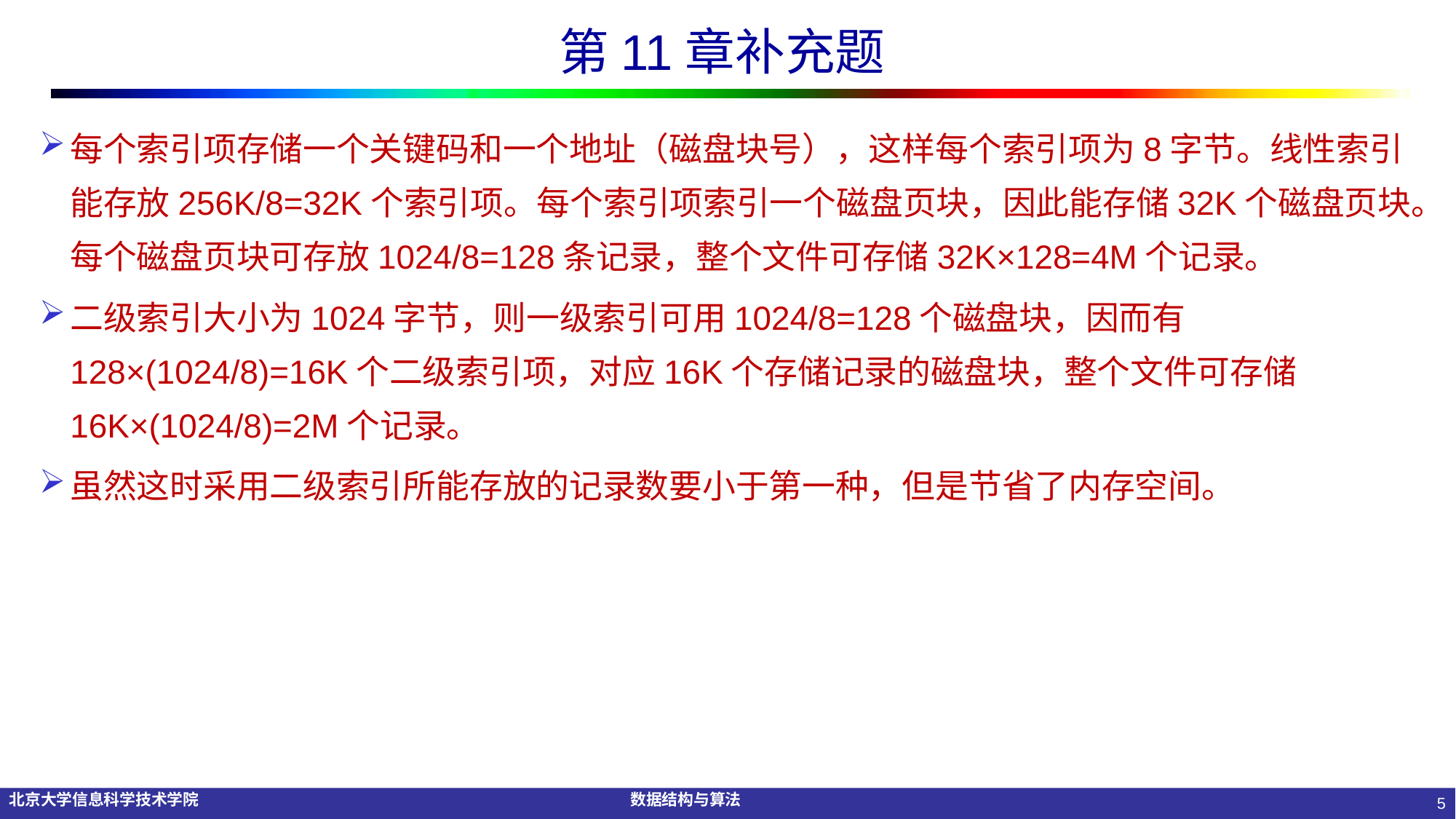

# 第11章补充题
每个索引项存储一个关键码和一个地址（磁盘块号），这样每个索引项为8字节。线性索引能存放256K/8=32K个索引项。每个索引项索引一个磁盘页块，因此能存储32K个磁盘页块。每个磁盘页块可存放1024/8=128条记录，整个文件可存储32K×128=4M个记录。
二级索引大小为1024字节，则一级索引可用1024/8=128个磁盘块，因而有128×(1024/8)=16K个二级索引项，对应16K个存储记录的磁盘块，整个文件可存储16K×(1024/8)=2M个记录。
虽然这时采用二级索引所能存放的记录数要小于第一种，但是节省了内存空间。

5